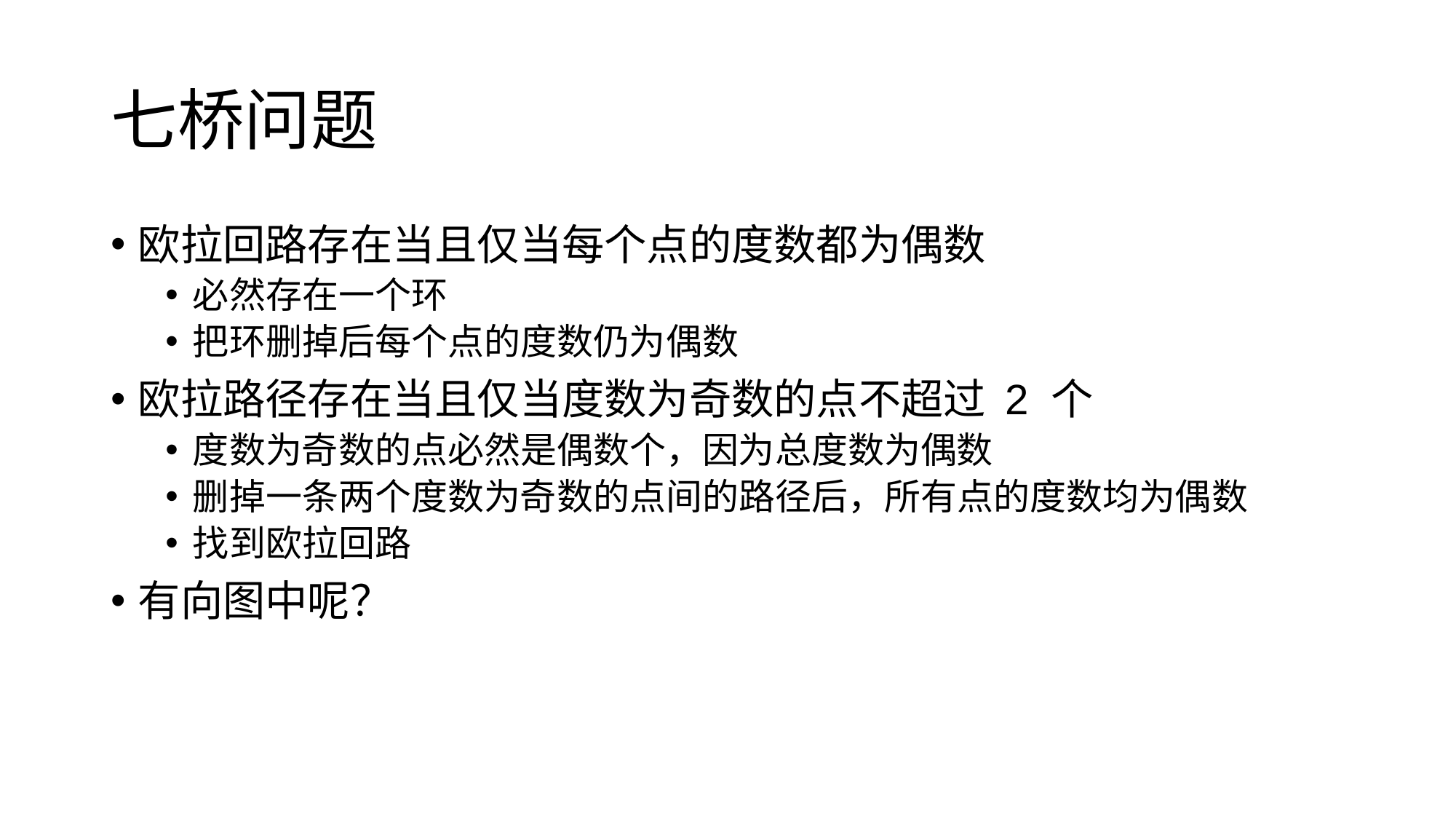

# 七桥问题
欧拉回路存在当且仅当每个点的度数都为偶数
必然存在一个环
把环删掉后每个点的度数仍为偶数
欧拉路径存在当且仅当度数为奇数的点不超过 2 个
度数为奇数的点必然是偶数个，因为总度数为偶数
删掉一条两个度数为奇数的点间的路径后，所有点的度数均为偶数
找到欧拉回路
有向图中呢？